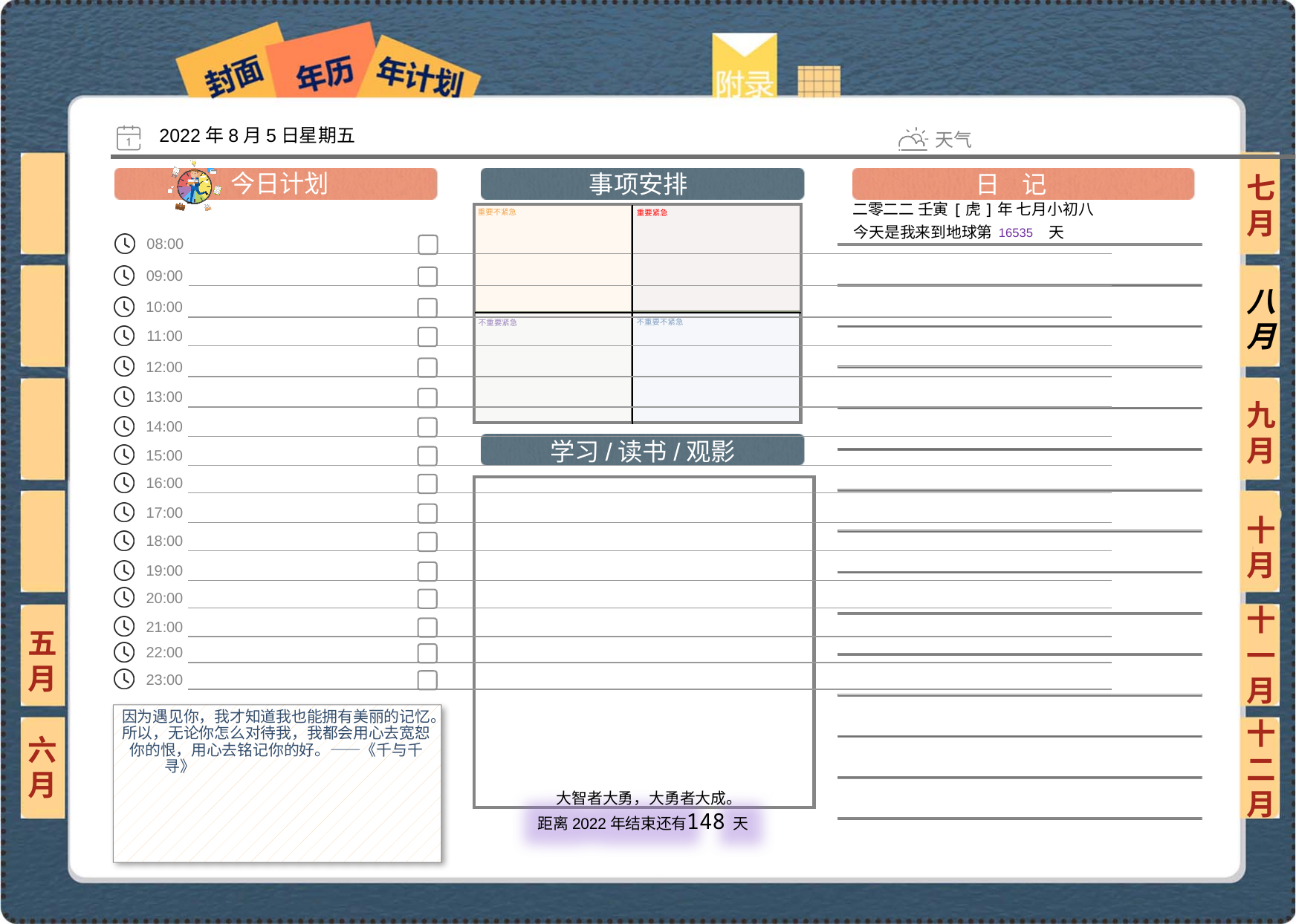

2022年8月5日星期五
七月
二零二二 壬寅[虎]年 七月小初八
16535
八月
九月
十月
十一月
五月
因为遇见你，我才知道我也能拥有美丽的记忆。所以，无论你怎么对待我，我都会用心去宽恕你的恨，用心去铭记你的好。——《千与千寻》

六月
十二月
148
 大智者大勇，大勇者大成。